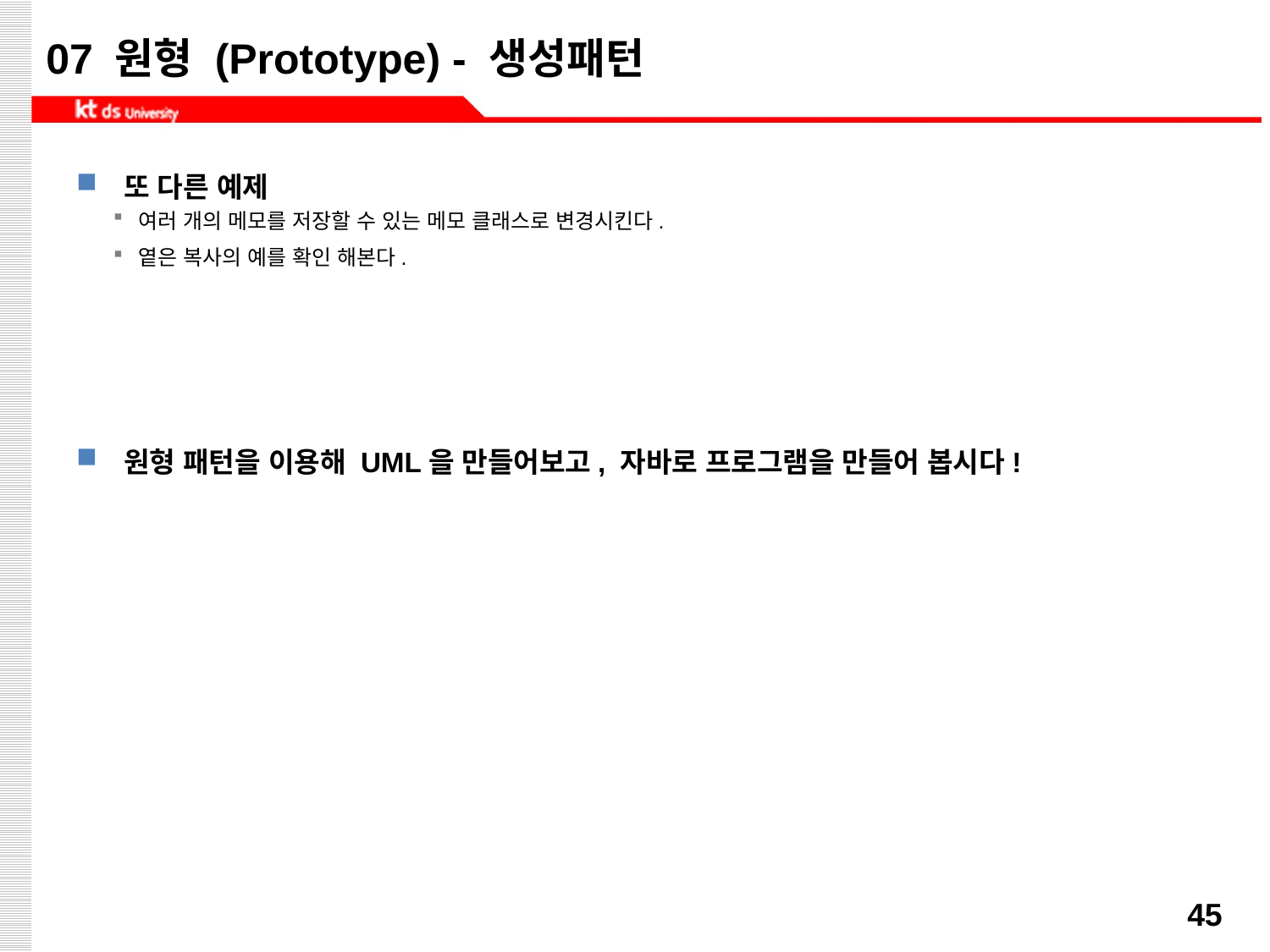

# 07 원형 (Prototype) - 생성패턴
또 다른 예제
여러 개의 메모를 저장할 수 있는 메모 클래스로 변경시킨다.
옅은 복사의 예를 확인 해본다.

원형 패턴을 이용해 UML을 만들어보고, 자바로 프로그램을 만들어 봅시다!